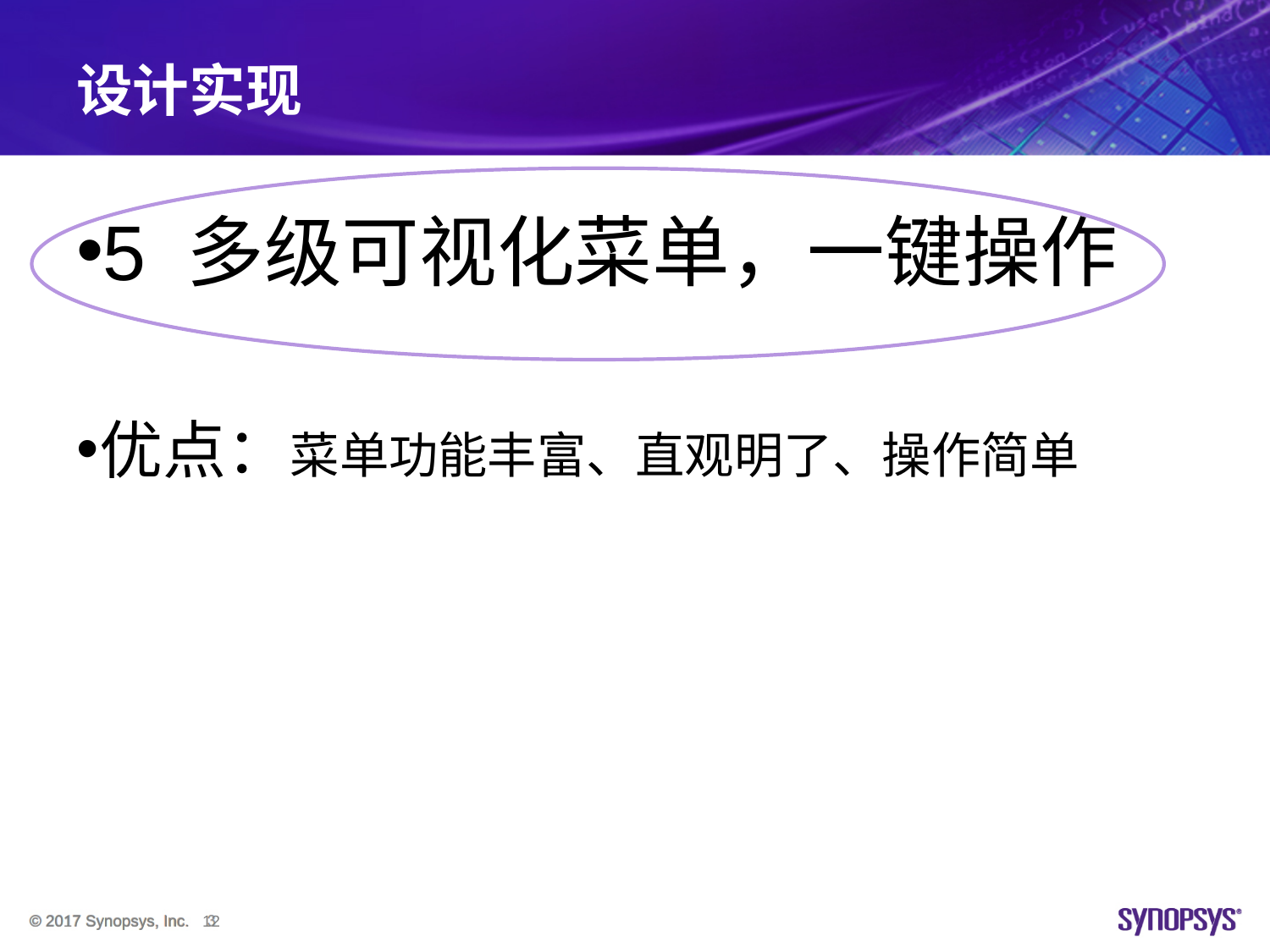

# 设计实现

5 多级可视化菜单，一键操作

优点：菜单功能丰富、直观明了、操作简单

注：在决赛展示和答辩中需要突出作品是否充分利用ARC EM处理器及特性（EMSK开发板）完成关键功能的实现，和性能的提升等